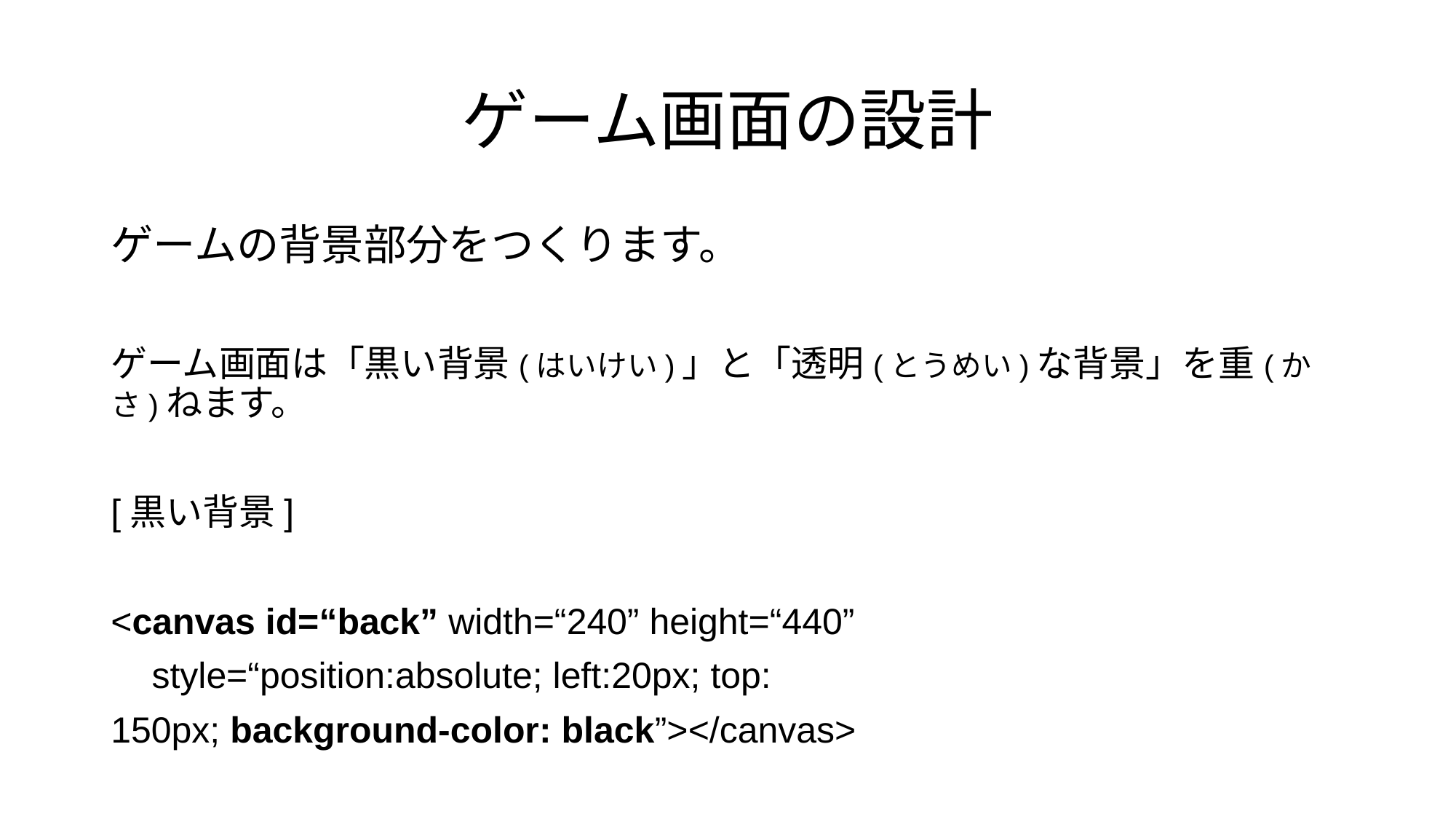

# ゲーム画面の設計
ゲームの背景部分をつくります。

ゲーム画面は「黒い背景(はいけい)」と「透明(とうめい)な背景」を重(かさ)ねます。

[黒い背景]

<canvas id=“back” width=“240” height=“440”
    style=“position:absolute; left:20px; top:
150px; background-color: black”></canvas>